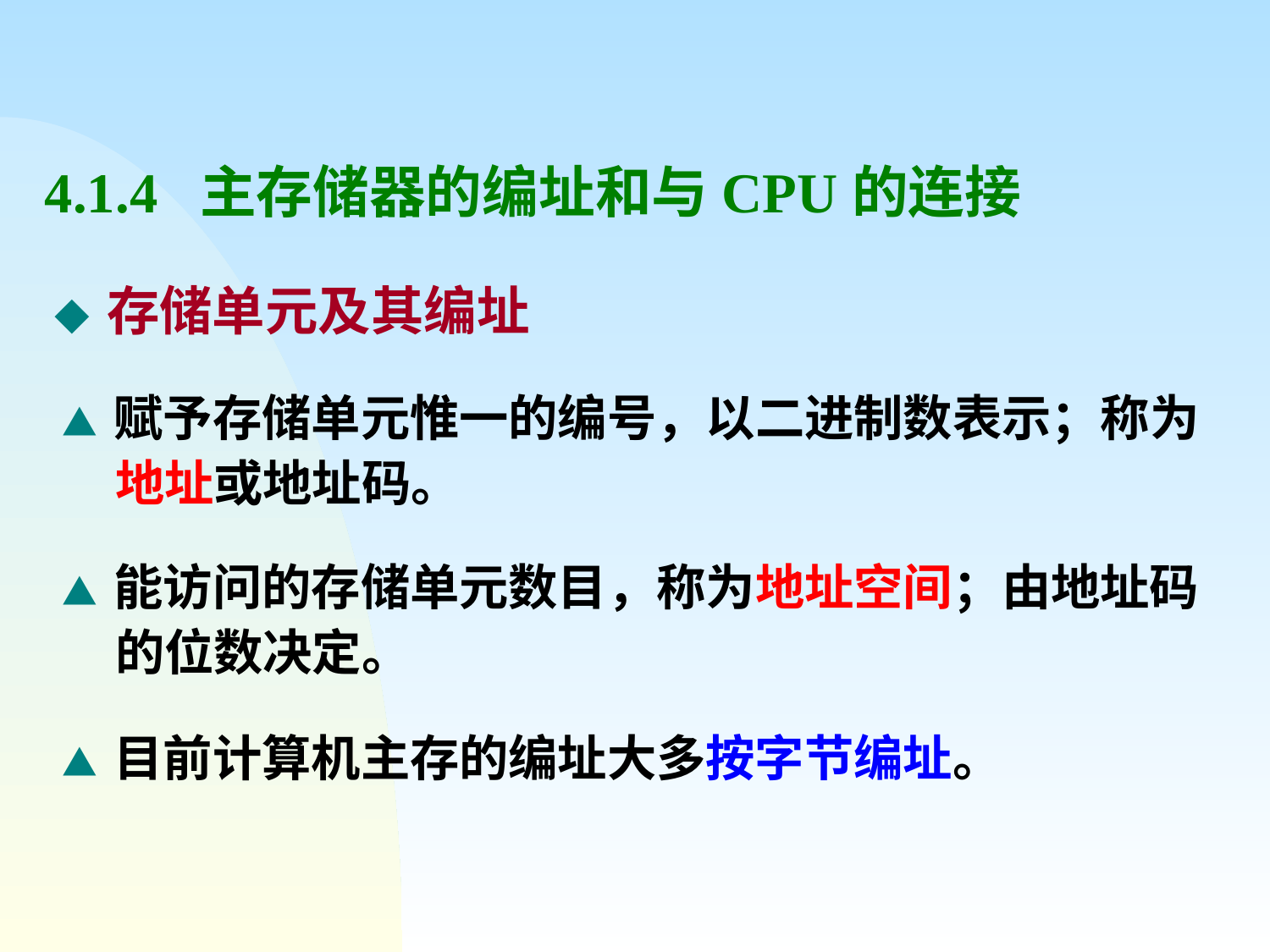

# 4.1.4  主存储器的编址和与CPU的连接
◆ 存储单元及其编址
▲ 赋予存储单元惟一的编号，以二进制数表示；称为地址或地址码。
▲ 能访问的存储单元数目，称为地址空间；由地址码的位数决定。
▲ 目前计算机主存的编址大多按字节编址。
67